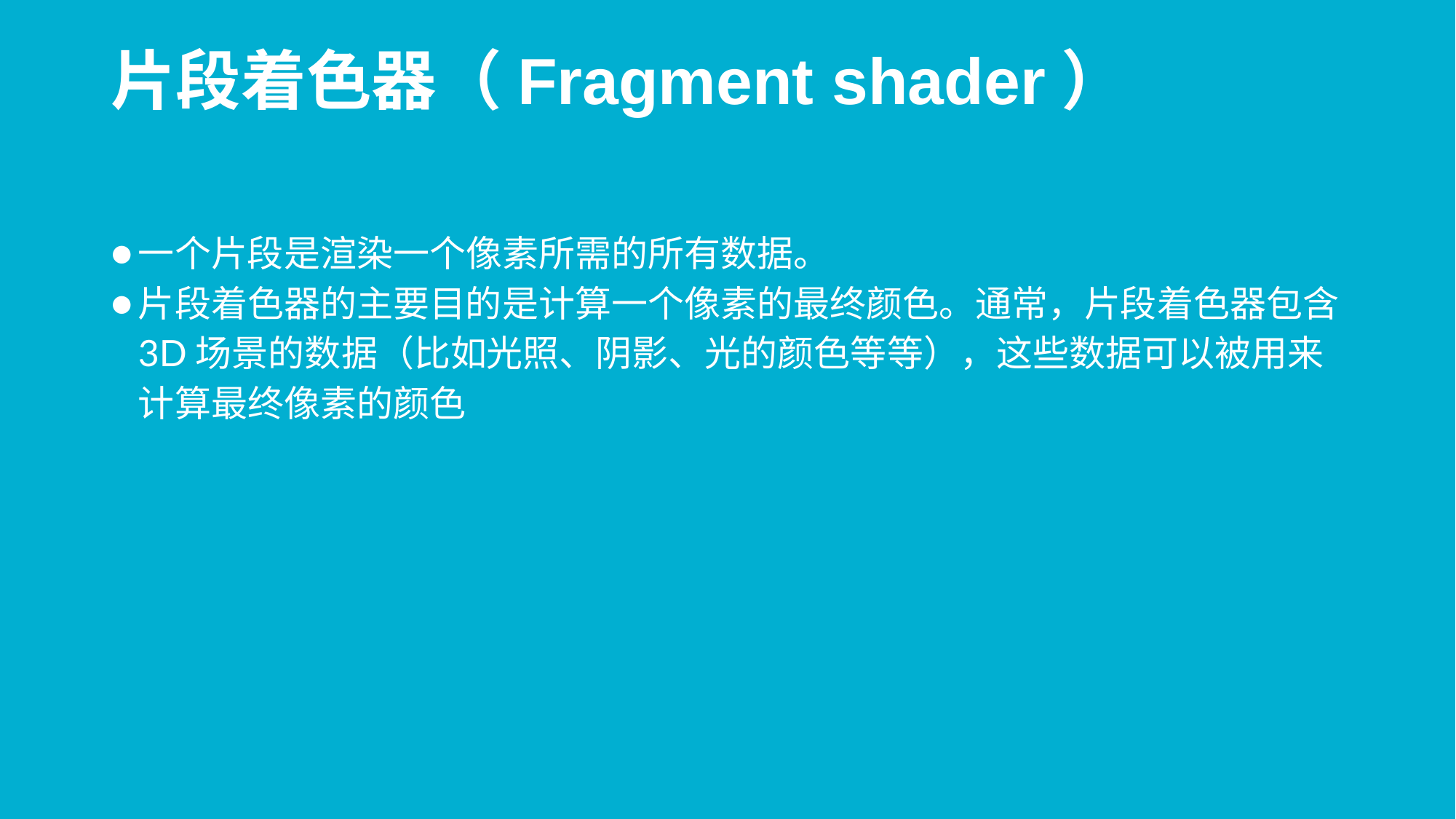

# 片段着色器（Fragment shader）
一个片段是渲染一个像素所需的所有数据。
片段着色器的主要目的是计算一个像素的最终颜色。通常，片段着色器包含3D场景的数据（比如光照、阴影、光的颜色等等），这些数据可以被用来计算最终像素的颜色